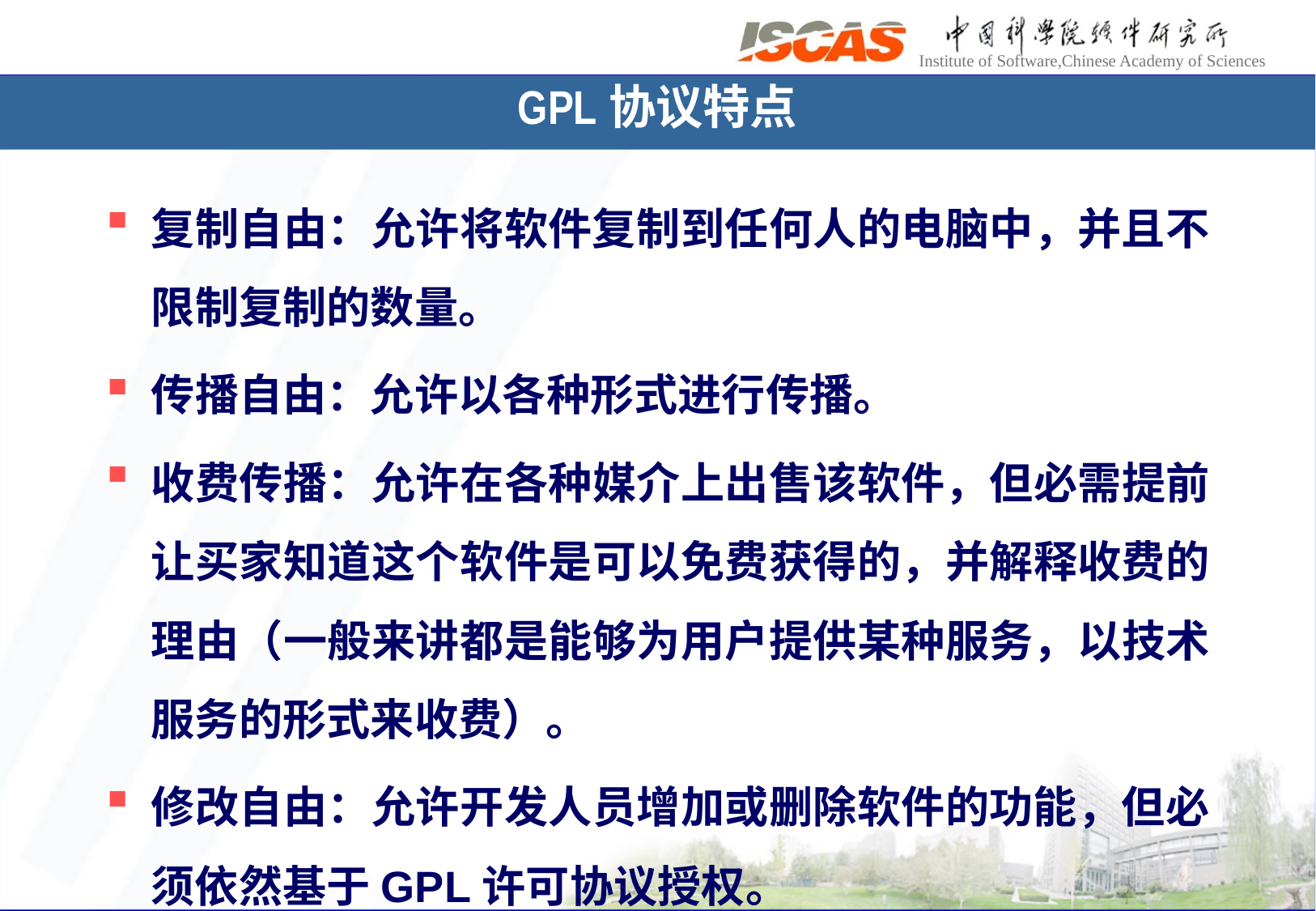

GPL协议特点
复制自由：允许将软件复制到任何人的电脑中，并且不限制复制的数量。
传播自由：允许以各种形式进行传播。
收费传播：允许在各种媒介上出售该软件，但必需提前让买家知道这个软件是可以免费获得的，并解释收费的理由（一般来讲都是能够为用户提供某种服务，以技术服务的形式来收费）。
修改自由：允许开发人员增加或删除软件的功能，但必须依然基于GPL许可协议授权。